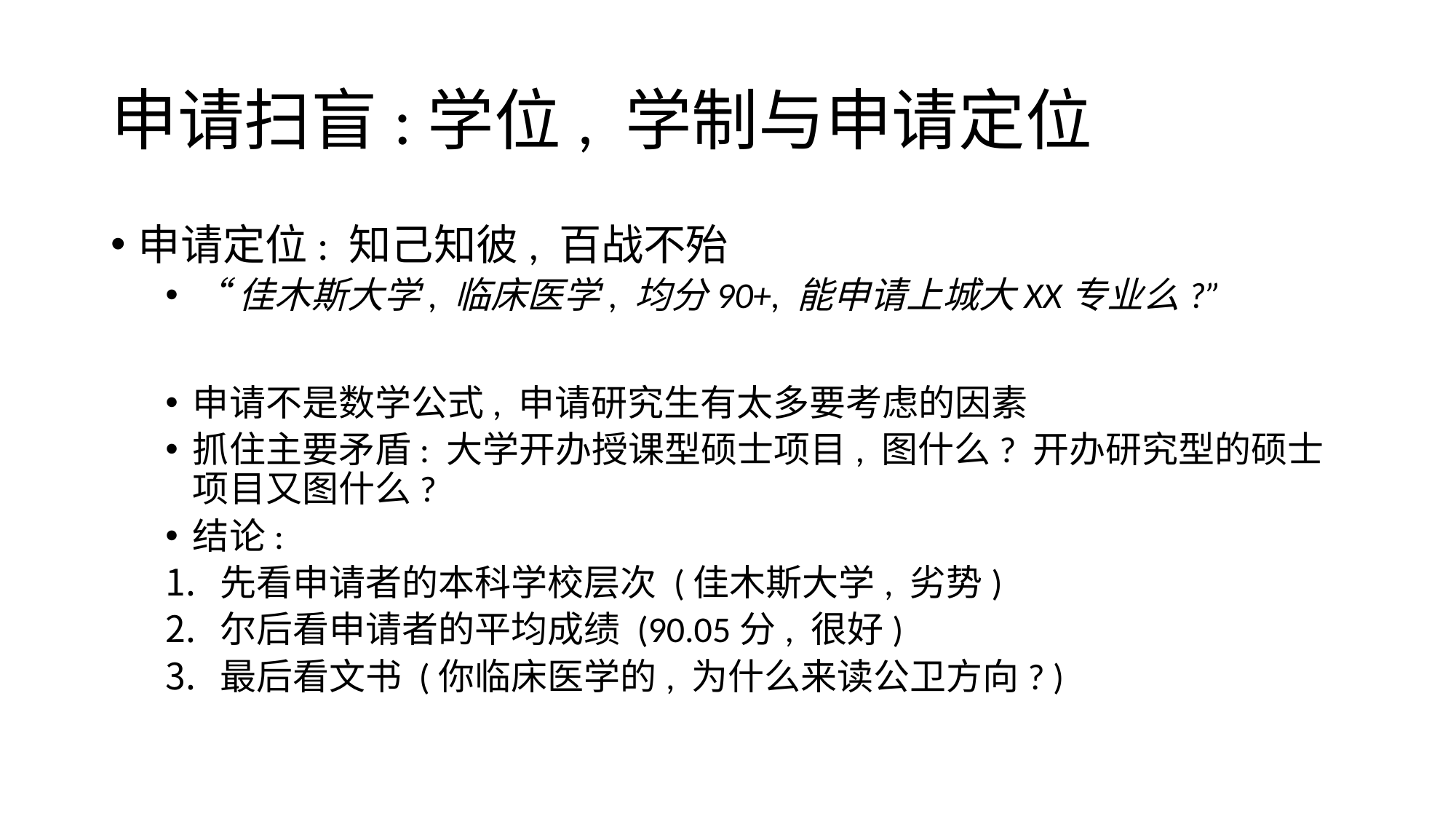

# 申请扫盲:学位, 学制与申请定位
申请定位: 知己知彼, 百战不殆
“佳木斯大学, 临床医学, 均分90+, 能申请上城大XX专业么?”

申请不是数学公式, 申请研究生有太多要考虑的因素
抓住主要矛盾: 大学开办授课型硕士项目, 图什么? 开办研究型的硕士项目又图什么?
结论:
先看申请者的本科学校层次 (佳木斯大学, 劣势)
尔后看申请者的平均成绩 (90.05分, 很好)
最后看文书 (你临床医学的, 为什么来读公卫方向? )